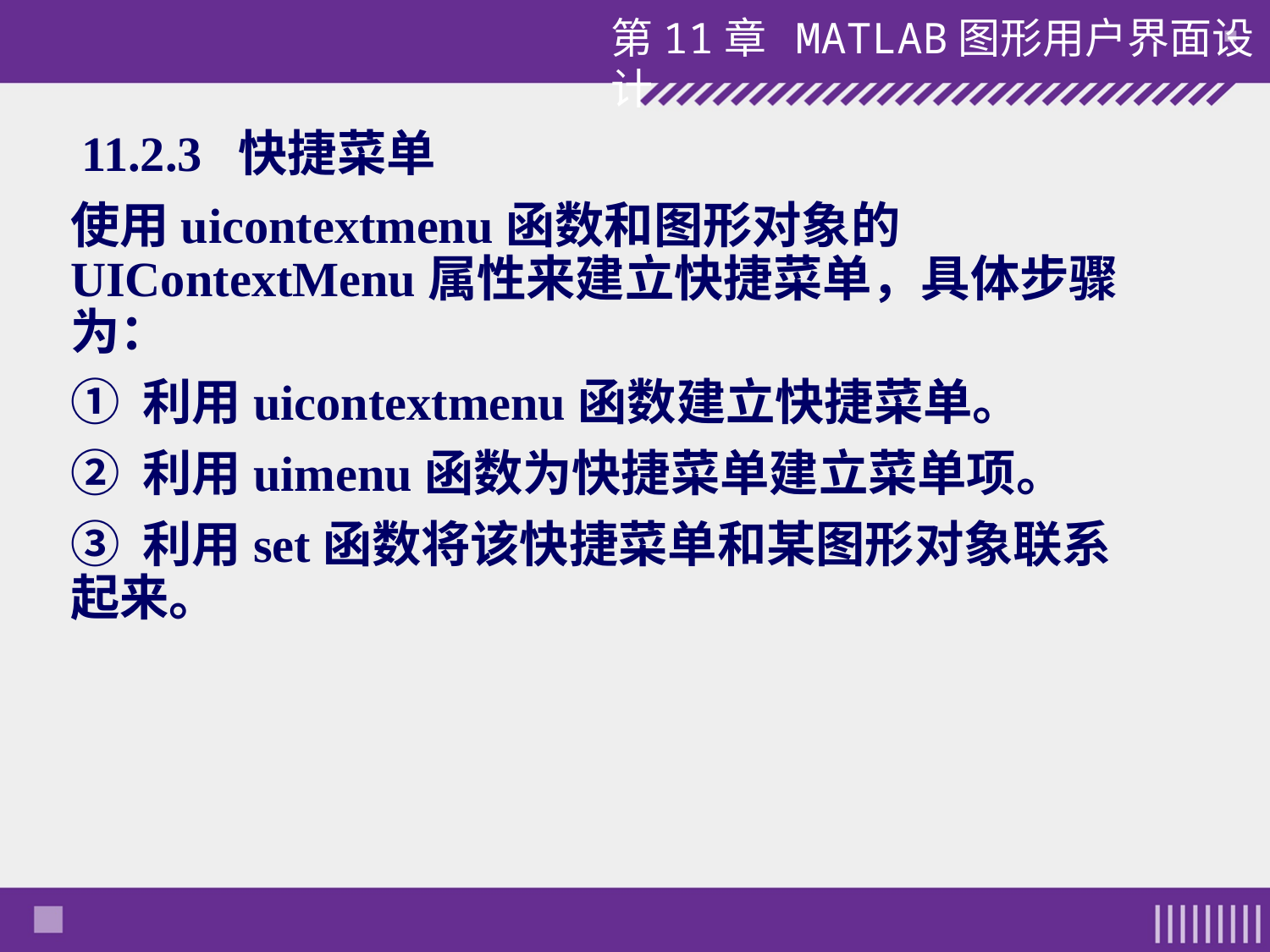

# 11.2.3  快捷菜单
使用uicontextmenu函数和图形对象的UIContextMenu属性来建立快捷菜单，具体步骤为：
① 利用uicontextmenu函数建立快捷菜单。
② 利用uimenu函数为快捷菜单建立菜单项。
③ 利用set函数将该快捷菜单和某图形对象联系起来。